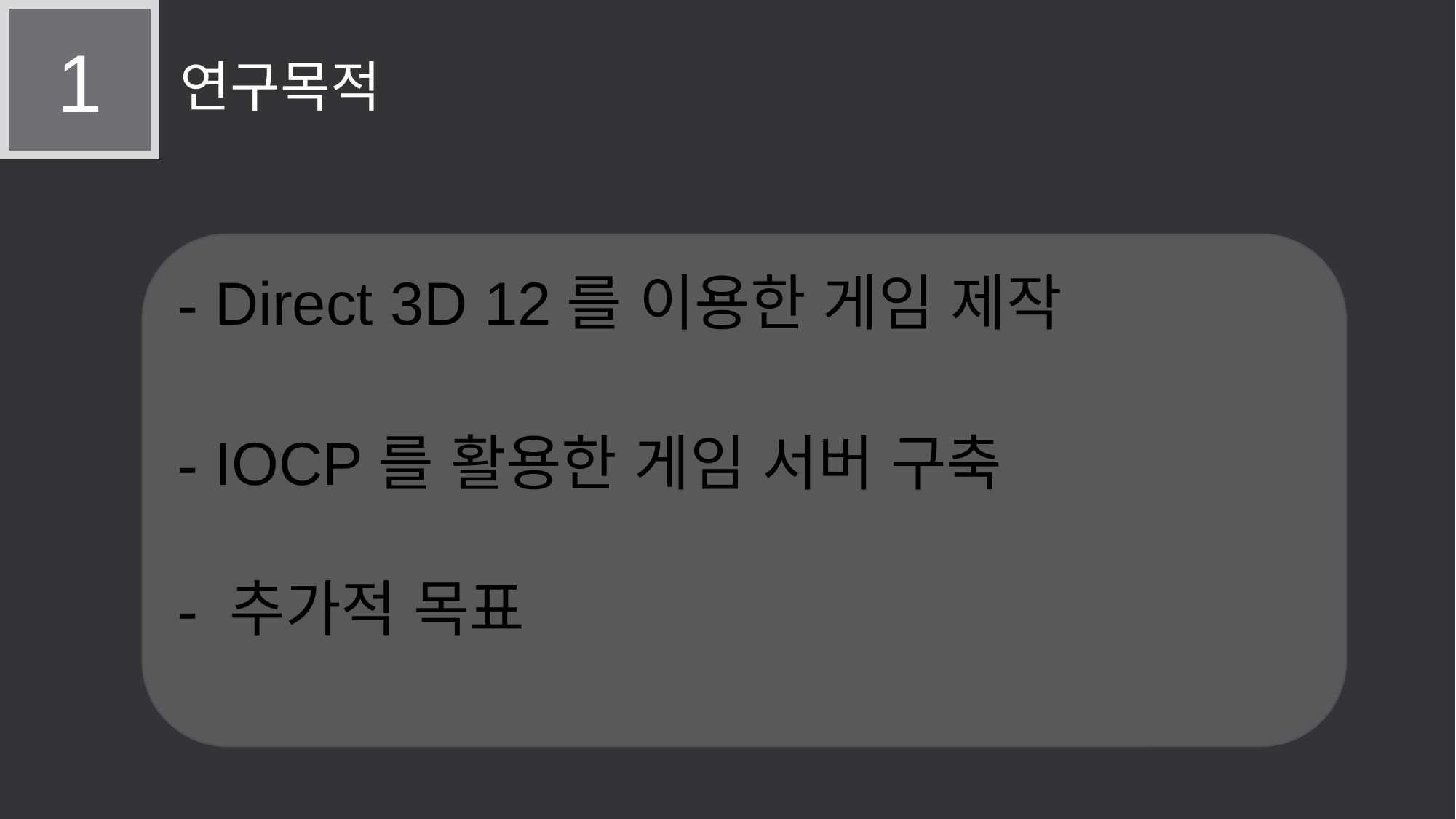

1
연구목적

- Direct 3D 12를 이용한 게임 제작

- IOCP를 활용한 게임 서버 구축

- 추가적 목표